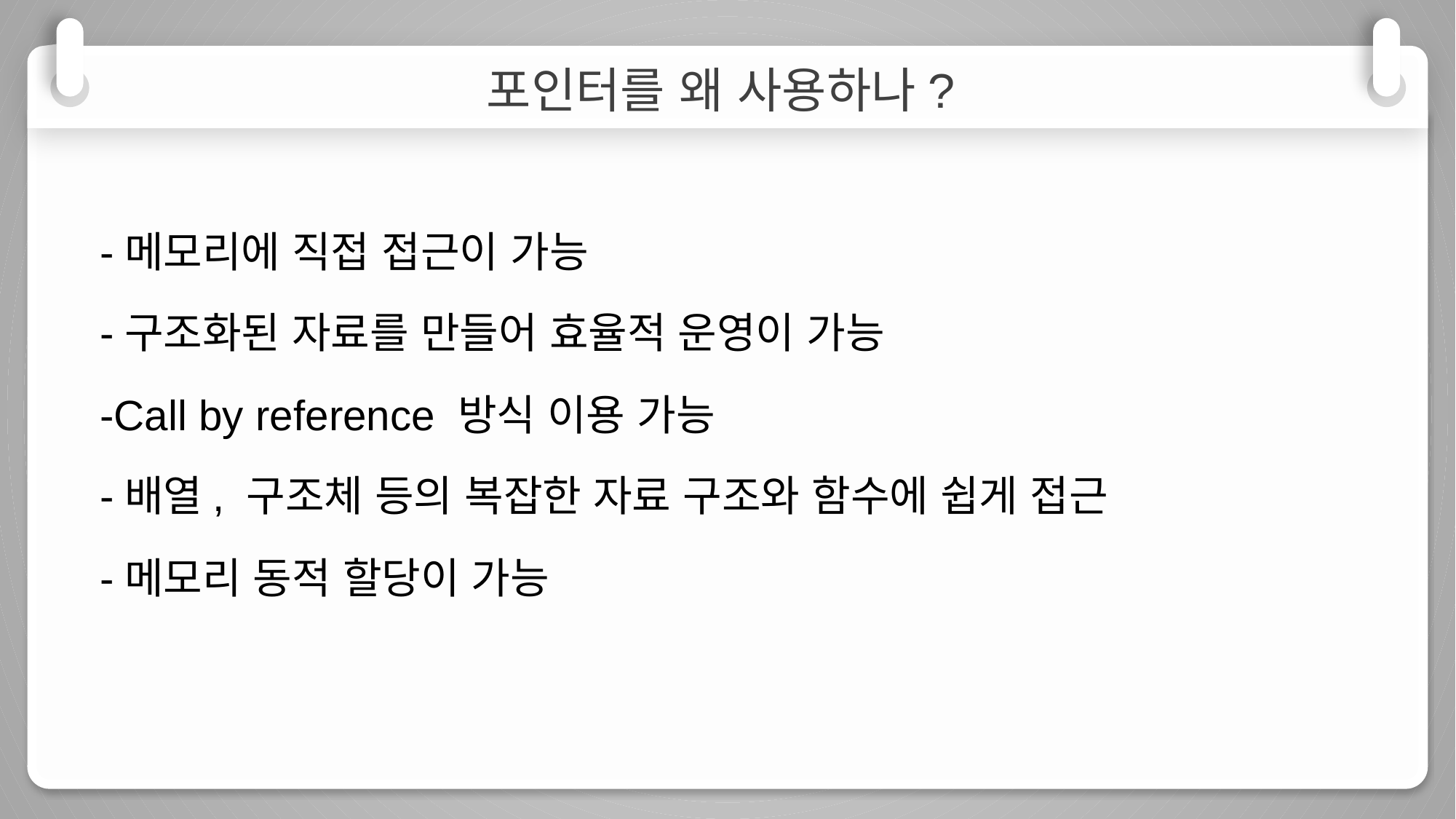

포인터를 왜 사용하나?

-메모리에 직접 접근이 가능
-구조화된 자료를 만들어 효율적 운영이 가능
-Call by reference 방식 이용 가능
-배열, 구조체 등의 복잡한 자료 구조와 함수에 쉽게 접근
-메모리 동적 할당이 가능